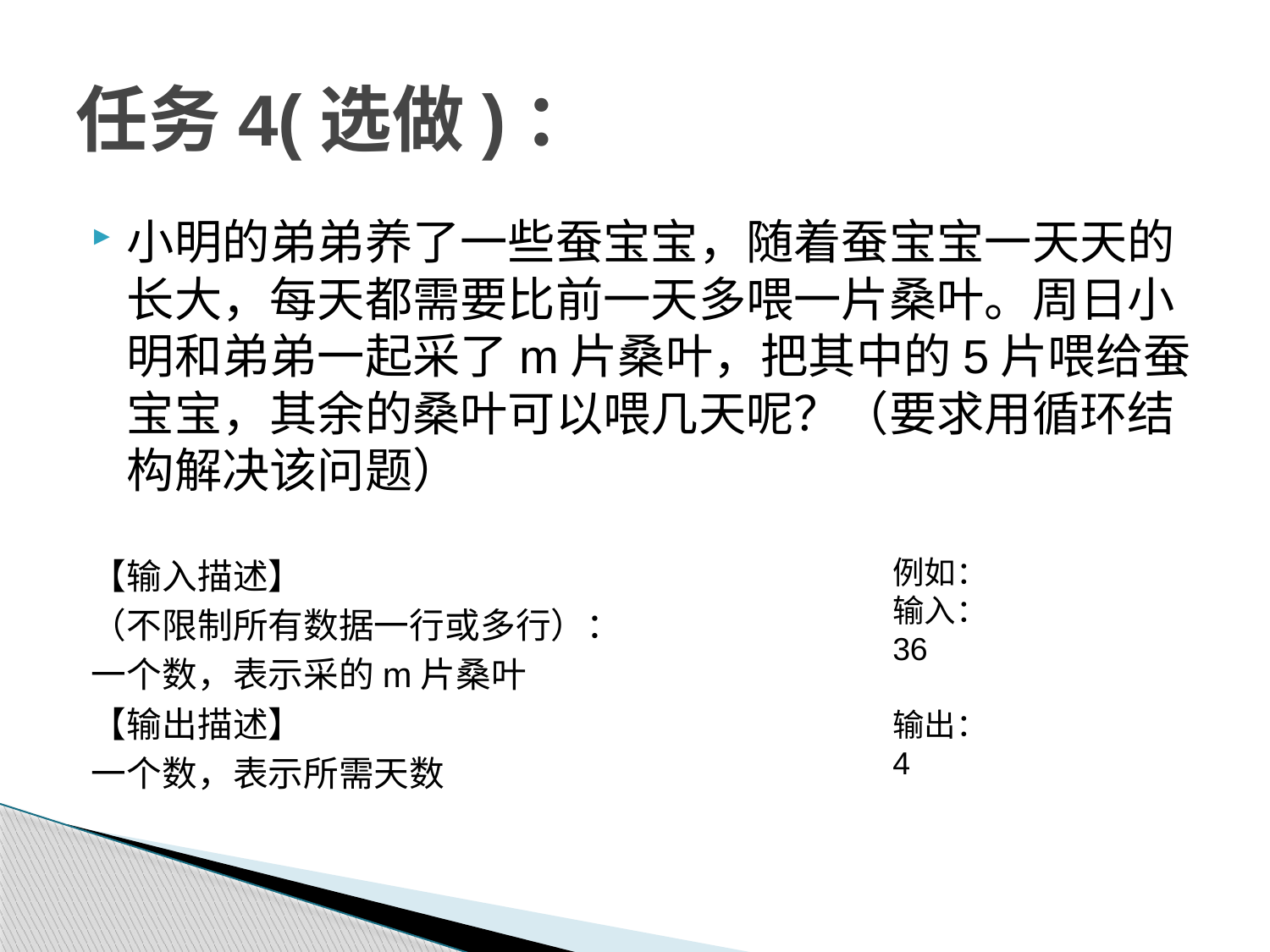

# 任务4(选做)：
小明的弟弟养了一些蚕宝宝，随着蚕宝宝一天天的长大，每天都需要比前一天多喂一片桑叶。周日小明和弟弟一起采了m片桑叶，把其中的5片喂给蚕宝宝，其余的桑叶可以喂几天呢？（要求用循环结构解决该问题）

【输入描述】
（不限制所有数据一行或多行）：
一个数，表示采的m片桑叶
【输出描述】
一个数，表示所需天数

例如：
输入：
36

输出：
4